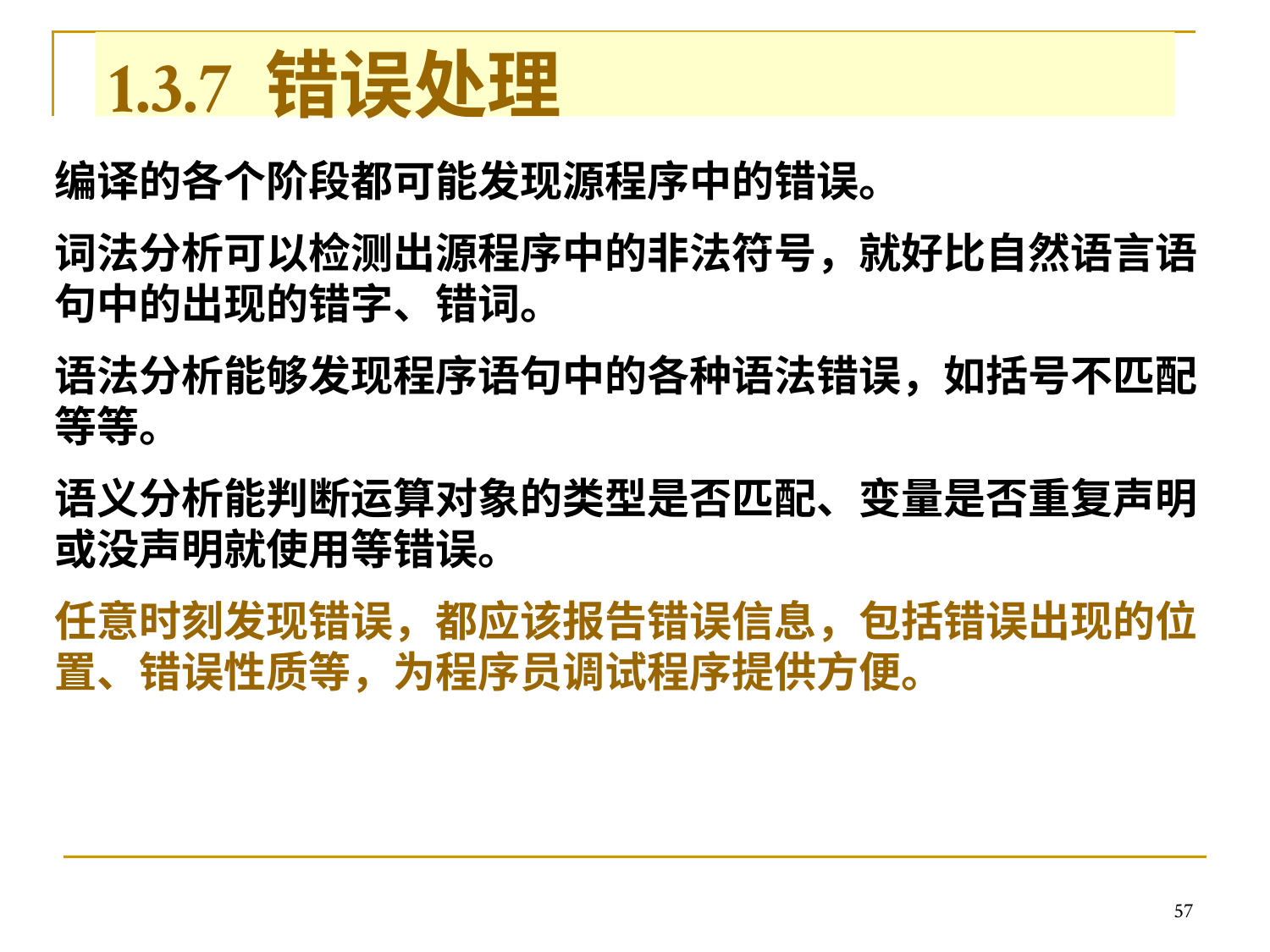

# 1.3.7 错误处理
编译的各个阶段都可能发现源程序中的错误。
词法分析可以检测出源程序中的非法符号，就好比自然语言语句中的出现的错字、错词。
语法分析能够发现程序语句中的各种语法错误，如括号不匹配等等。
语义分析能判断运算对象的类型是否匹配、变量是否重复声明或没声明就使用等错误。
任意时刻发现错误，都应该报告错误信息，包括错误出现的位置、错误性质等，为程序员调试程序提供方便。
57